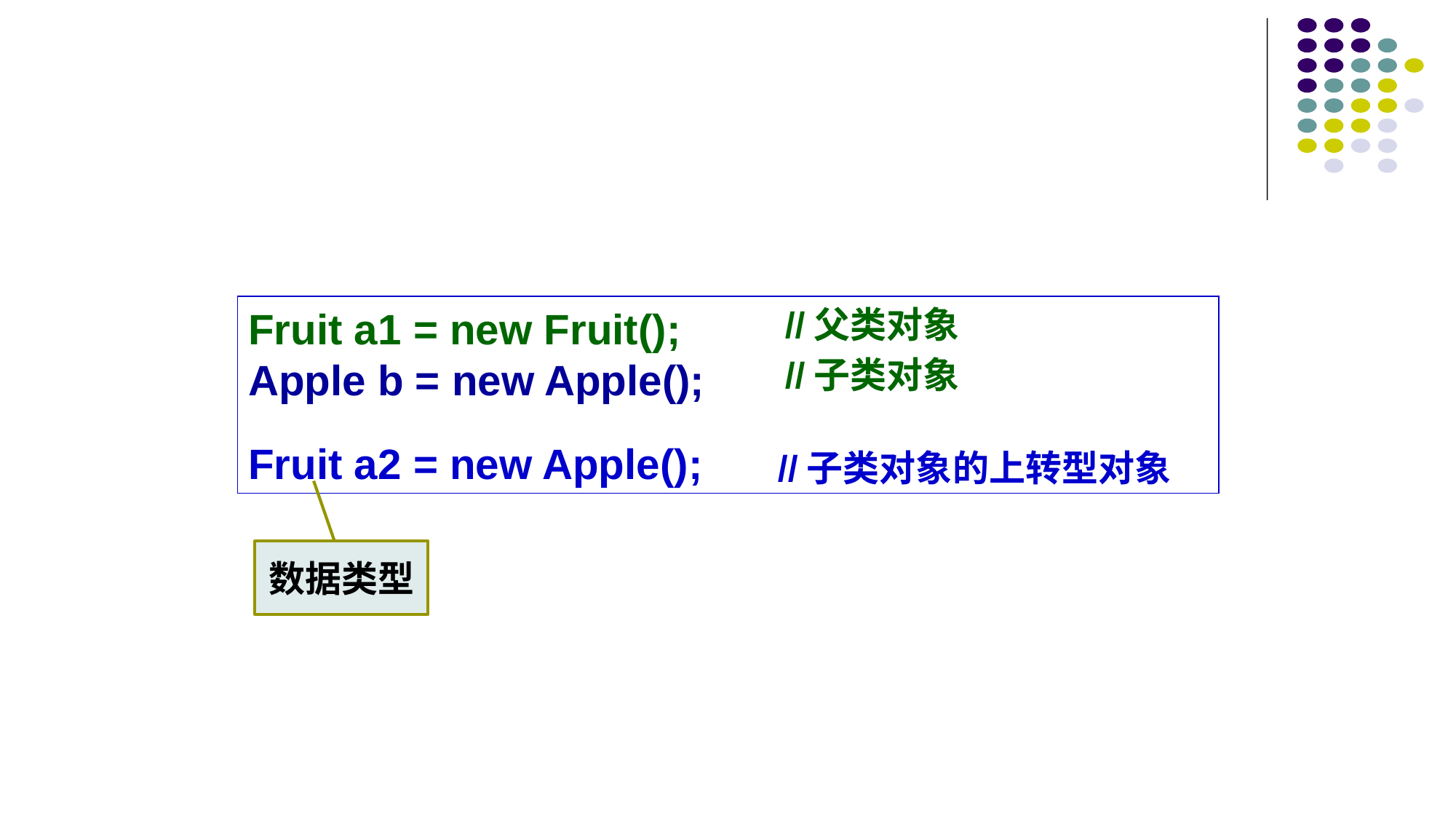

#

Fruit a1 = new Fruit();
Apple b = new Apple();

Fruit a2 = new Apple();
//父类对象
//子类对象
//子类对象的上转型对象
数据类型
57